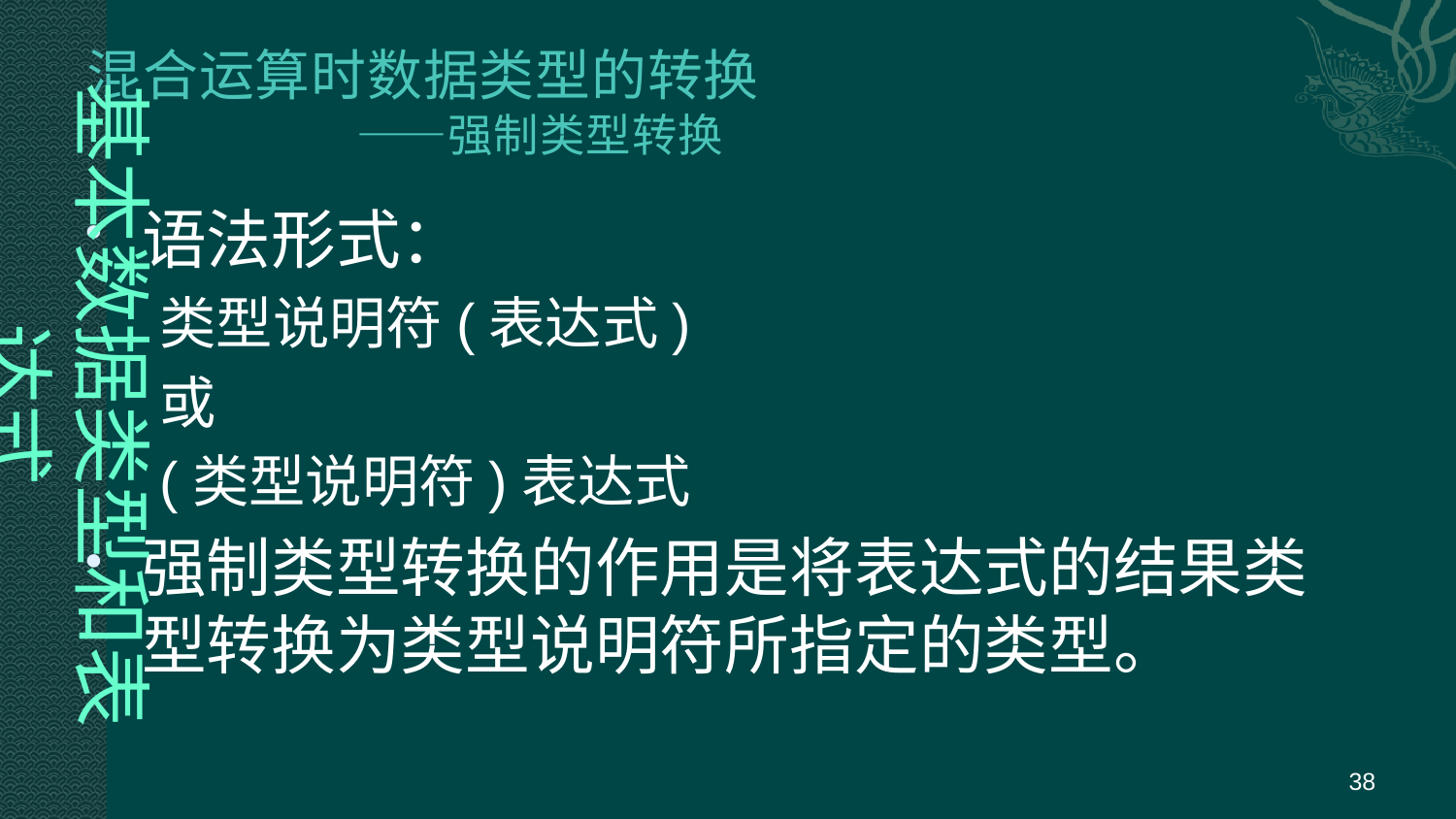

# 混合运算时数据类型的转换 ——强制类型转换
基本数据类型和表达式
语法形式：
类型说明符(表达式)
或
(类型说明符)表达式
强制类型转换的作用是将表达式的结果类型转换为类型说明符所指定的类型。
38